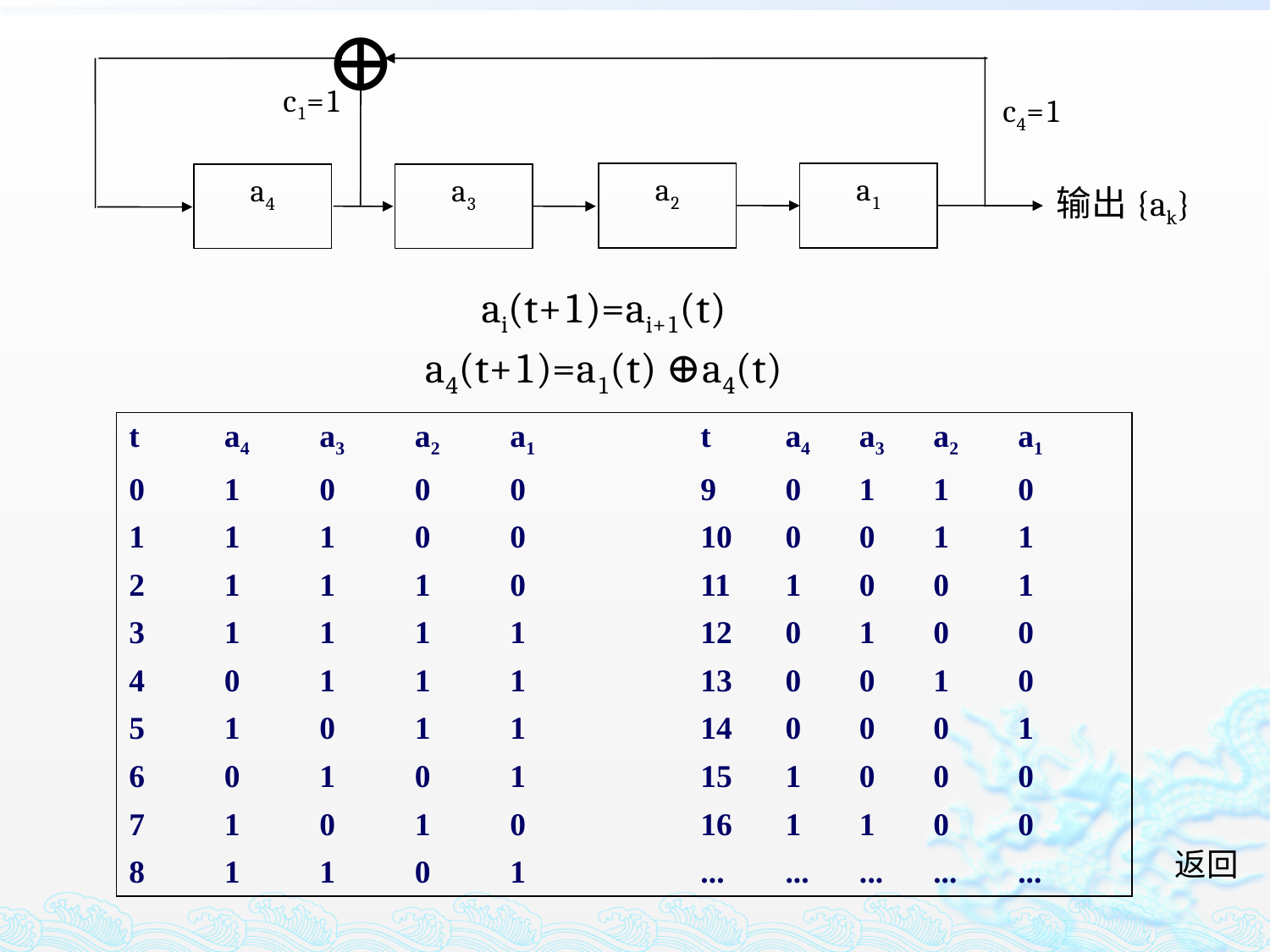

⊕

c1=1

c4=1
a2
a1
a4
a3
输出{ak}

ai(t+1)=ai+1(t)
a4(t+1)=a1(t) ⊕a4(t)

| t | a4 | a3 | a2 | a1 | t | a4 | a3 | a2 | a1 |
| --- | --- | --- | --- | --- | --- | --- | --- | --- | --- |
| 0 | 1 | 0 | 0 | 0 | 9 | 0 | 1 | 1 | 0 |
| 1 | 1 | 1 | 0 | 0 | 10 | 0 | 0 | 1 | 1 |
| 2 | 1 | 1 | 1 | 0 | 11 | 1 | 0 | 0 | 1 |
| 3 | 1 | 1 | 1 | 1 | 12 | 0 | 1 | 0 | 0 |
| 4 | 0 | 1 | 1 | 1 | 13 | 0 | 0 | 1 | 0 |
| 5 | 1 | 0 | 1 | 1 | 14 | 0 | 0 | 0 | 1 |
| 6 | 0 | 1 | 0 | 1 | 15 | 1 | 0 | 0 | 0 |
| 7 | 1 | 0 | 1 | 0 | 16 | 1 | 1 | 0 | 0 |
| 8 | 1 | 1 | 0 | 1 | ... | ... | ... | ... | ... |
返回